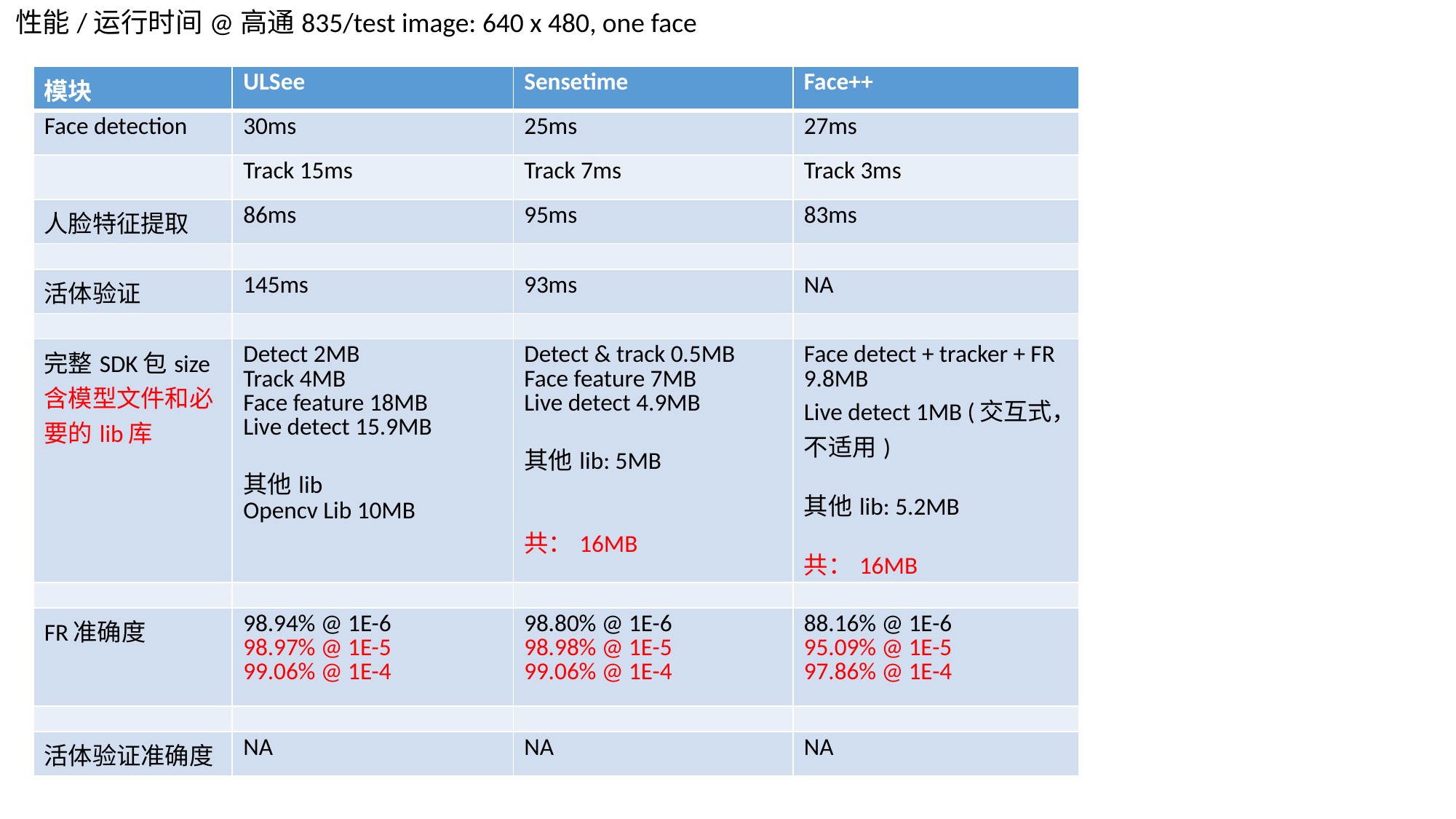

性能/运行时间@高通835/test image: 640 x 480, one face
| 模块 | ULSee | Sensetime | Face++ |
| --- | --- | --- | --- |
| Face detection | 30ms | 25ms | 27ms |
|  | Track 15ms | Track 7ms | Track 3ms |
| 人脸特征提取 | 86ms | 95ms | 83ms |
|  |  |  |  |
| 活体验证 | 145ms | 93ms | NA |
|  |  |  |  |
| 完整SDK包size 含模型文件和必要的lib库 | Detect 2MB Track 4MB Face feature 18MB Live detect 15.9MB 其他lib Opencv Lib 10MB | Detect & track 0.5MB Face feature 7MB Live detect 4.9MB 其他lib: 5MB 共：16MB | Face detect + tracker + FR 9.8MB Live detect 1MB (交互式，不适用) 其他lib: 5.2MB 共：16MB |
|  |  |  |  |
| FR准确度 | 98.94% @ 1E-6 98.97% @ 1E-5 99.06% @ 1E-4 | 98.80% @ 1E-6 98.98% @ 1E-5 99.06% @ 1E-4 | 88.16% @ 1E-6 95.09% @ 1E-5 97.86% @ 1E-4 |
|  |  |  |  |
| 活体验证准确度 | NA | NA | NA |